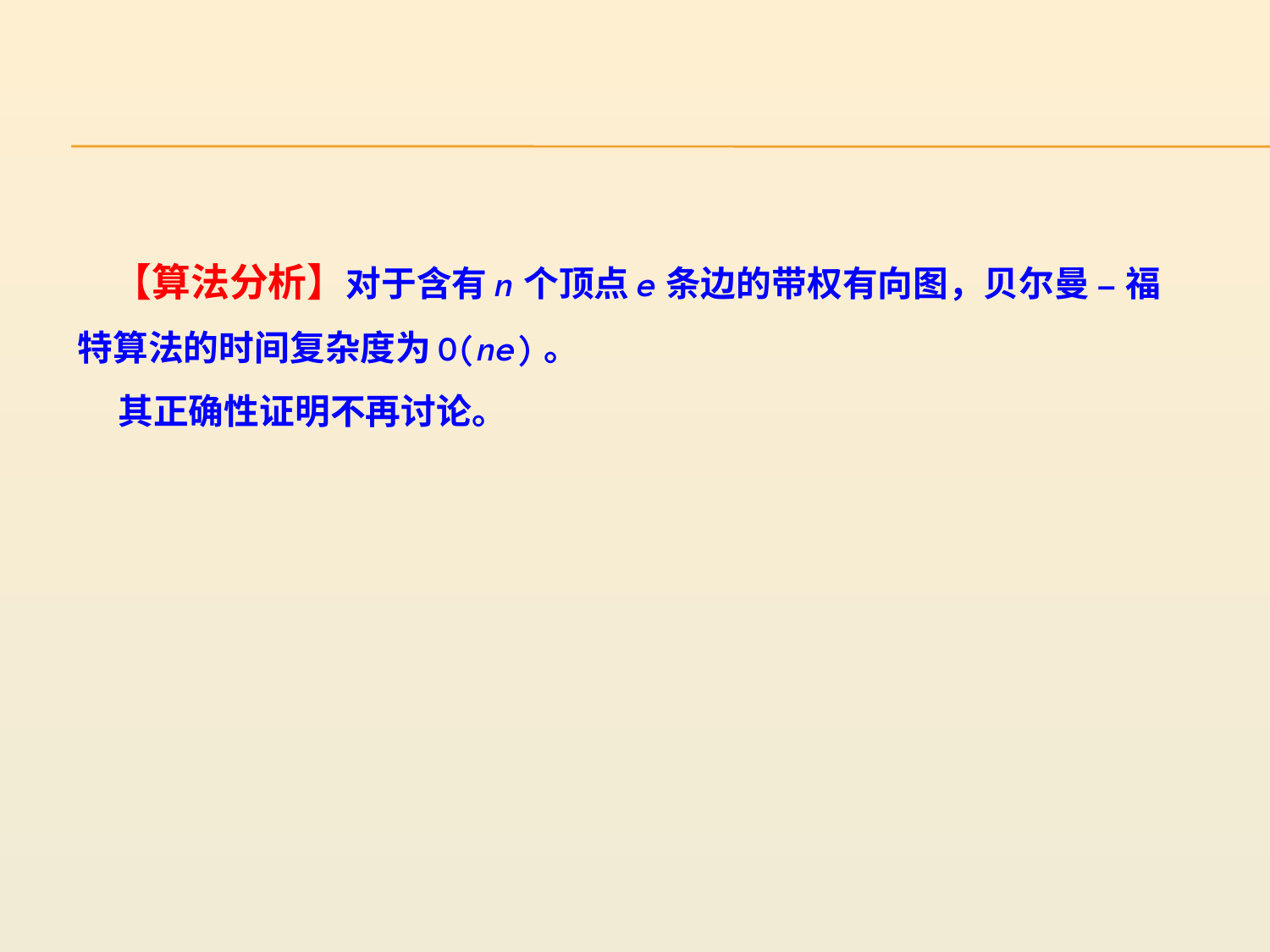

【算法分析】对于含有n个顶点e条边的带权有向图，贝尔曼-福特算法的时间复杂度为O(ne)。
    其正确性证明不再讨论。